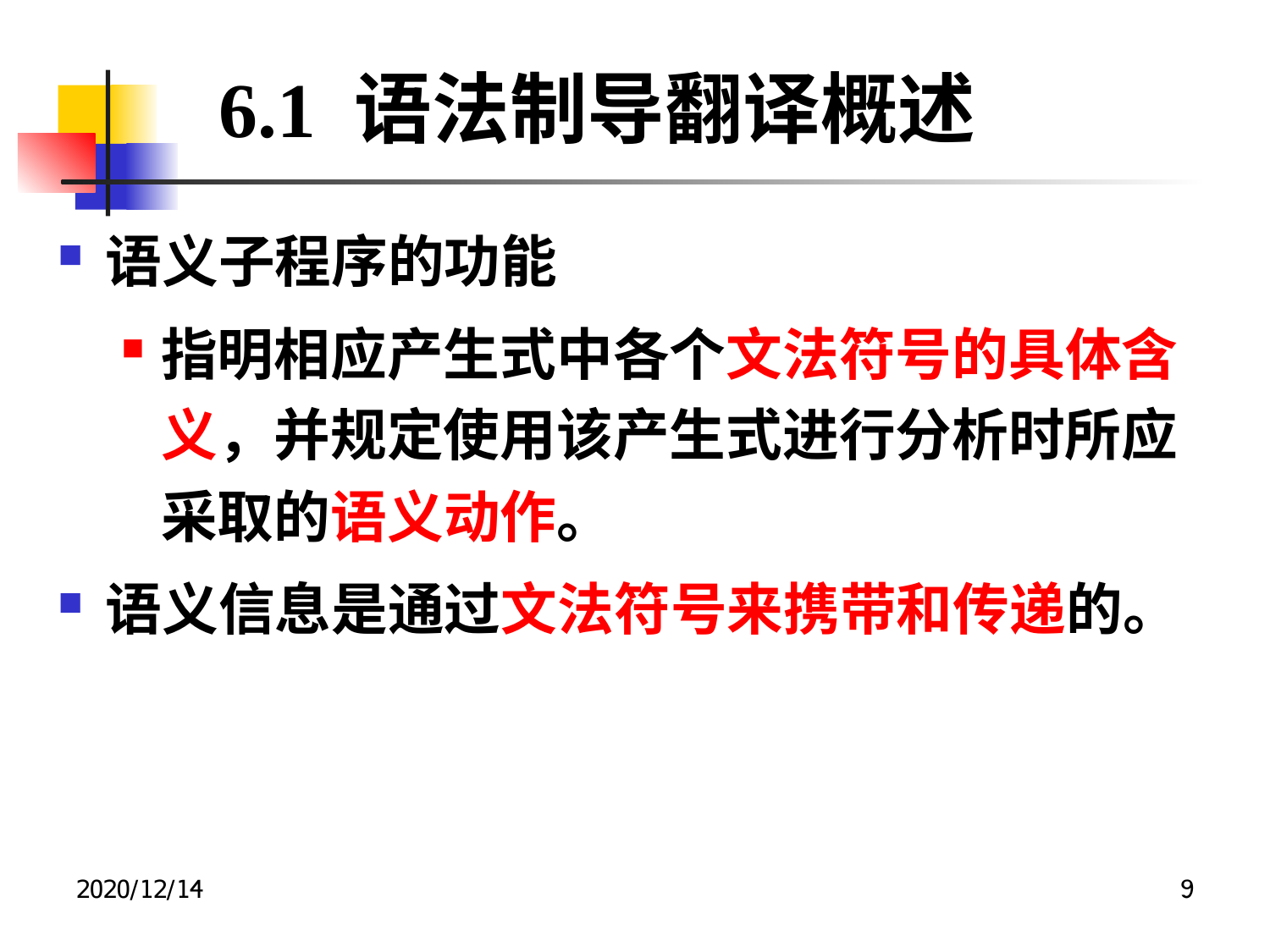

6.1 语法制导翻译概述
语义子程序的功能
指明相应产生式中各个文法符号的具体含义，并规定使用该产生式进行分析时所应采取的语义动作。
语义信息是通过文法符号来携带和传递的。
2020/12/14
9